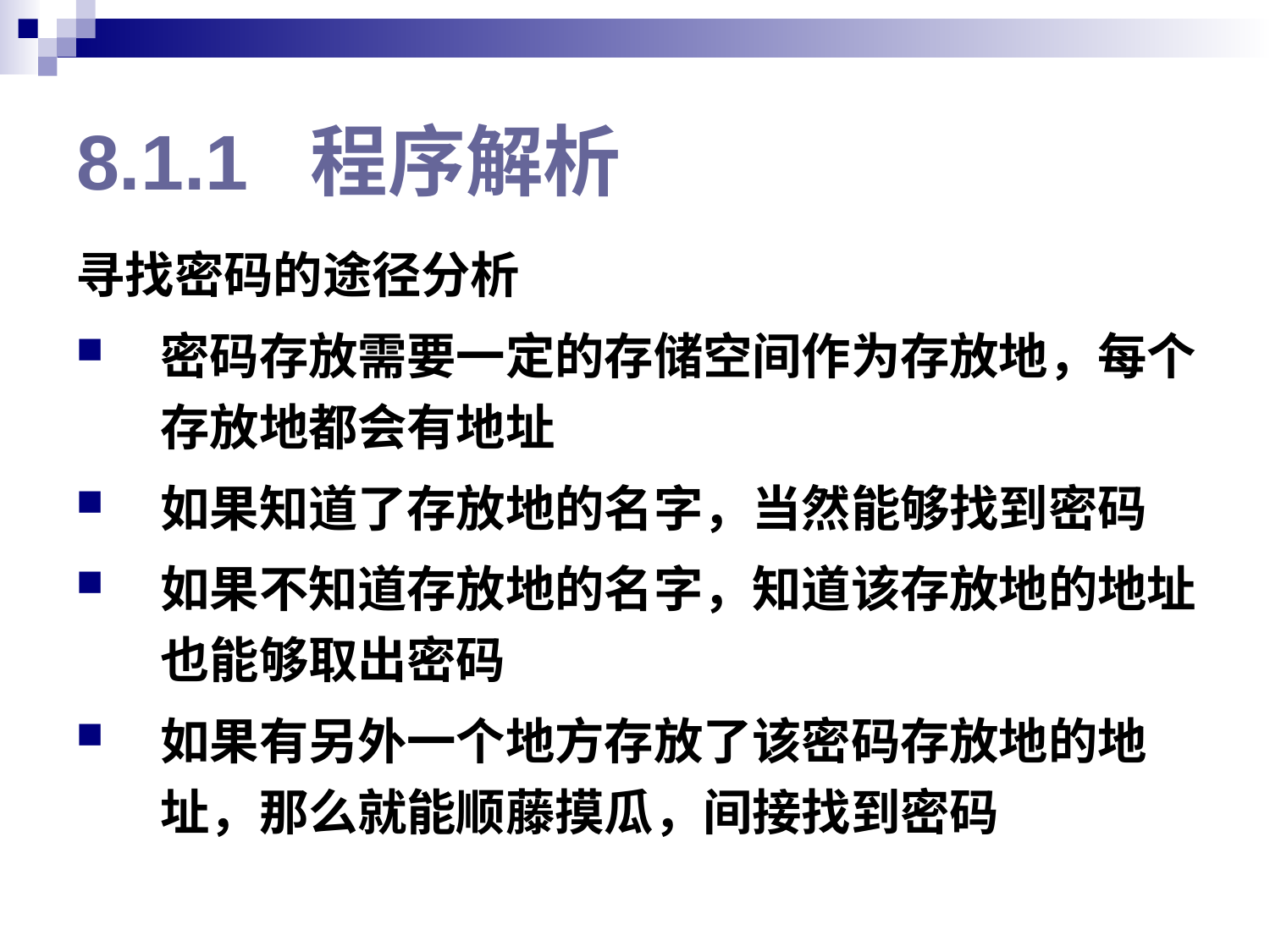

# 8.1.1  程序解析
寻找密码的途径分析
密码存放需要一定的存储空间作为存放地，每个存放地都会有地址
如果知道了存放地的名字，当然能够找到密码
如果不知道存放地的名字，知道该存放地的地址也能够取出密码
如果有另外一个地方存放了该密码存放地的地址，那么就能顺藤摸瓜，间接找到密码